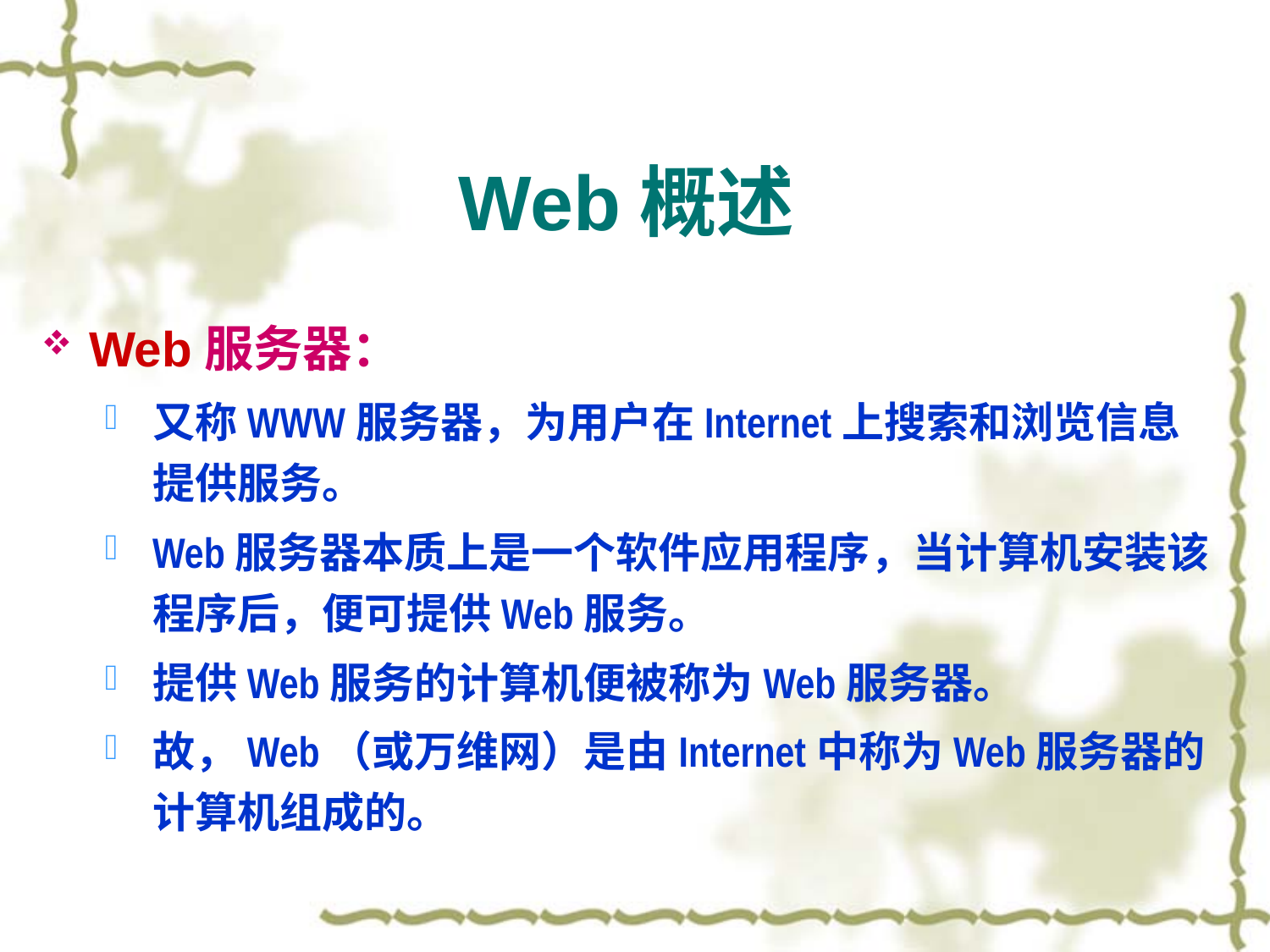

Web概述
Web服务器：
又称WWW服务器，为用户在Internet上搜索和浏览信息提供服务。
Web服务器本质上是一个软件应用程序，当计算机安装该程序后，便可提供Web服务。
提供Web服务的计算机便被称为Web服务器。
故，Web（或万维网）是由Internet中称为Web服务器的计算机组成的。